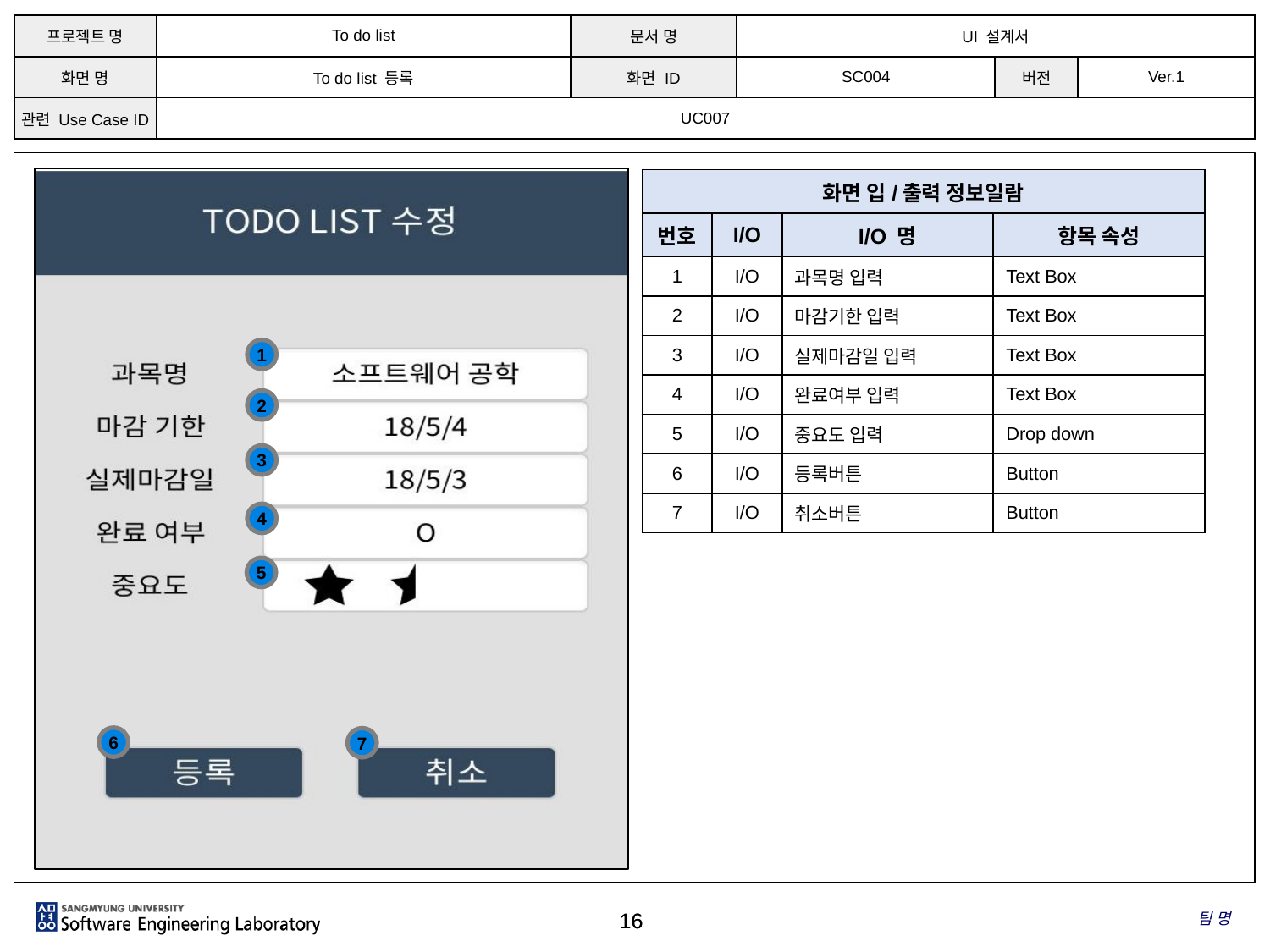

| 프로젝트 명 | To do list | 문서 명 | UI 설계서 |  |  |
| --- | --- | --- | --- | --- | --- |
| 화면 명 | To do list 등록 | 화면 ID | SC004 | 버전 | Ver.1 |
| 관련 Use Case ID | UC007 |  |  |  |  |

| 화면 입/출력 정보일람 |  |  |  |
| --- | --- | --- | --- |
| 번호 | I/O | I/O 명 | 항목 속성 |
| 1 | I/O | 과목명 입력 | Text Box |
| 2 | I/O | 마감기한 입력 | Text Box |
| 3 | I/O | 실제마감일 입력 | Text Box |
| 4 | I/O | 완료여부 입력 | Text Box |
| 5 | I/O | 중요도 입력 | Drop down |
| 6 | I/O | 등록버튼 | Button |
| 7 | I/O | 취소버튼 | Button |
1
2
3
4
5
6
7
# 팀 명